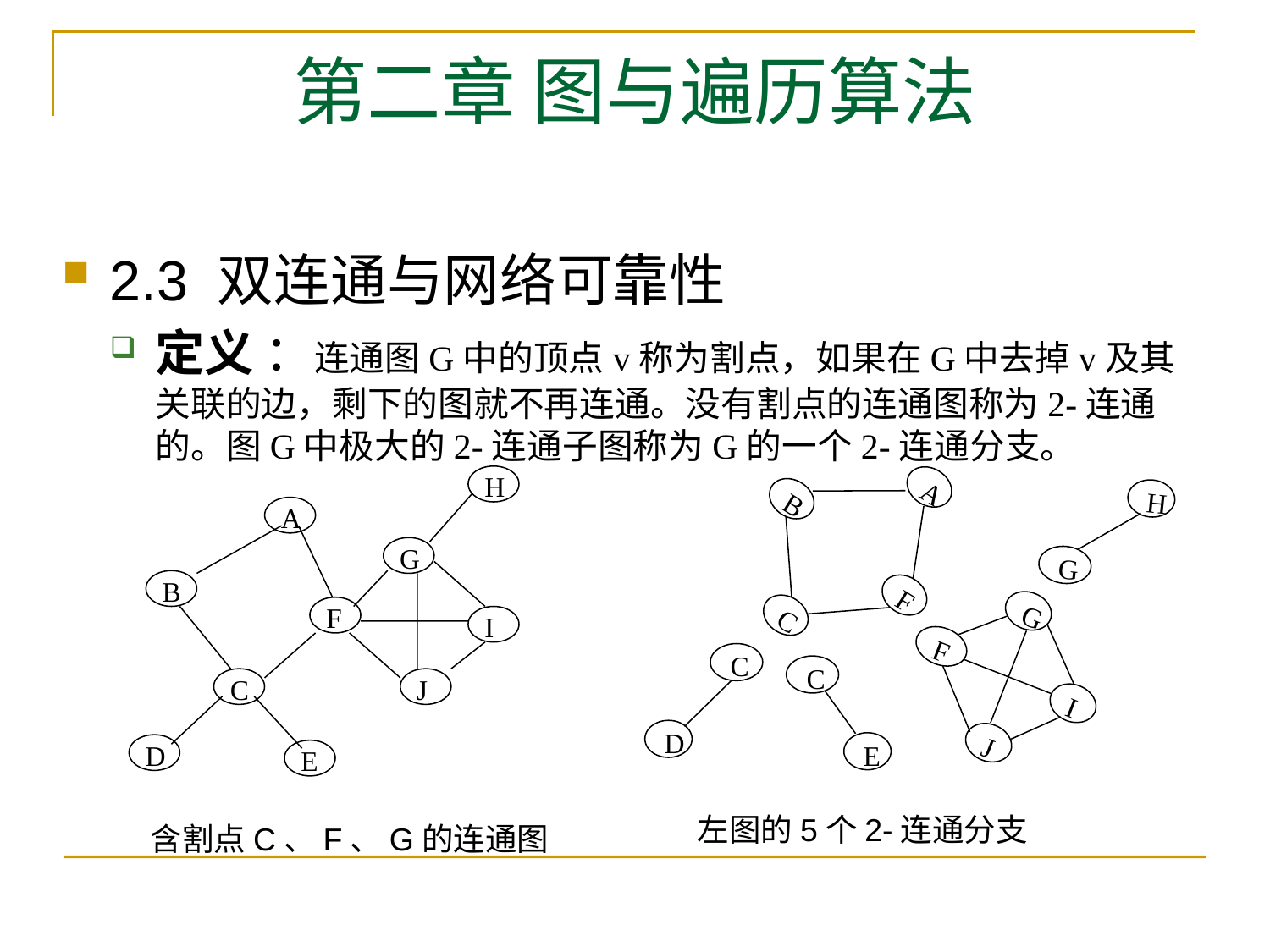

# 第二章 图与遍历算法
2.3 双连通与网络可靠性
定义 ：连通图G中的顶点v称为割点，如果在G中去掉v及其关联的边，剩下的图就不再连通。没有割点的连通图称为2-连通的。图G中极大的2-连通子图称为G的一个2-连通分支。

H
A

G

B

F

I

C
J

D
E

A
B

F
C

H

G
G

F

I

J
C

D
C

E
         左图的5个2-连通分支
含割点C、F、G的连通图